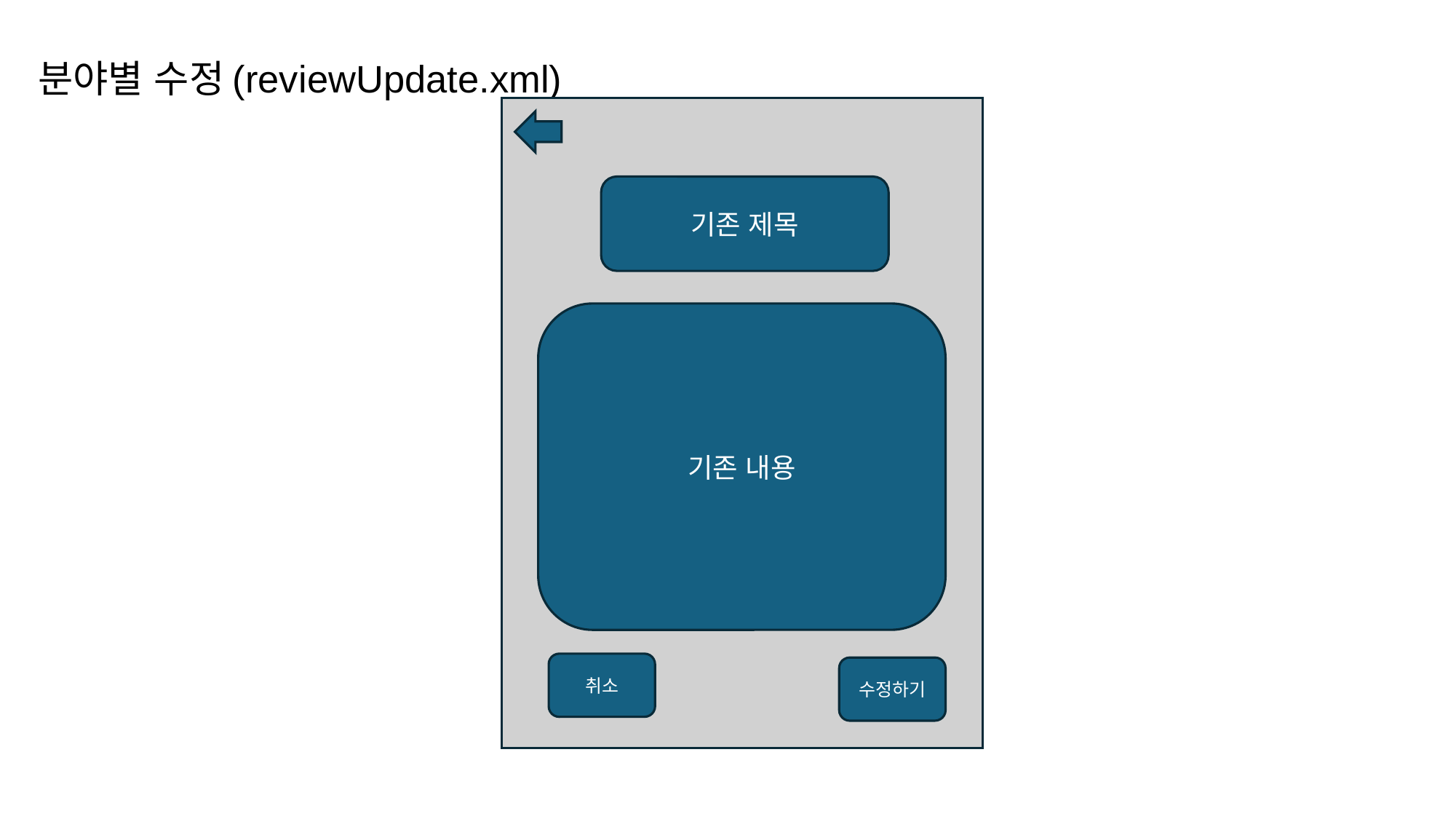

# 분야별 수정(reviewUpdate.xml)

기존 제목
기존 내용
취소
수정하기